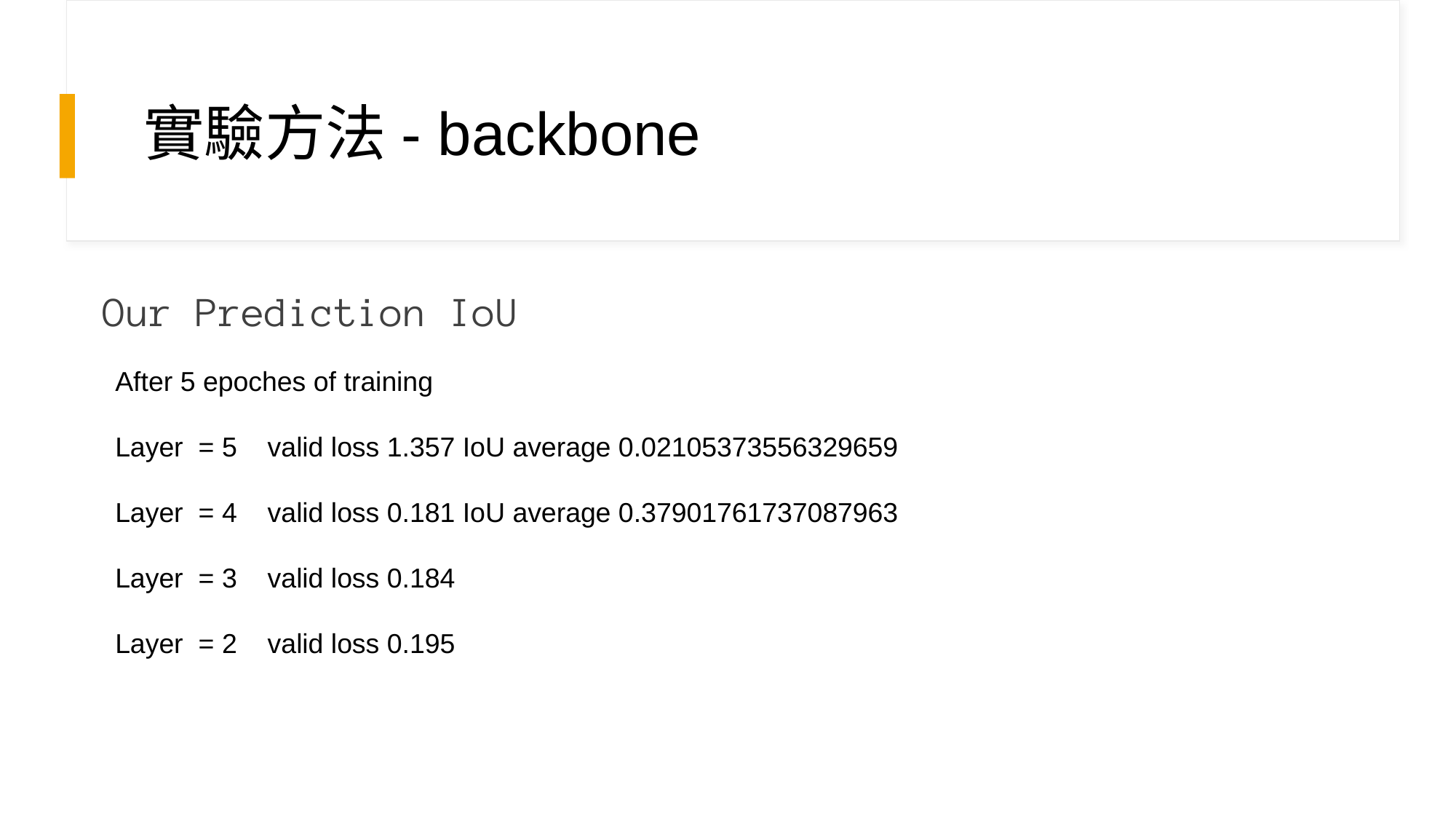

實驗方法- backbone
Our Prediction IoU
After 5 epoches of training​

Layer  = 5    valid loss 1.357 IoU average 0.02105373556329659​

Layer  = 4    valid loss 0.181 IoU average 0.37901761737087963​

Layer  = 3    valid loss 0.184​

Layer  = 2    valid loss 0.195 ​